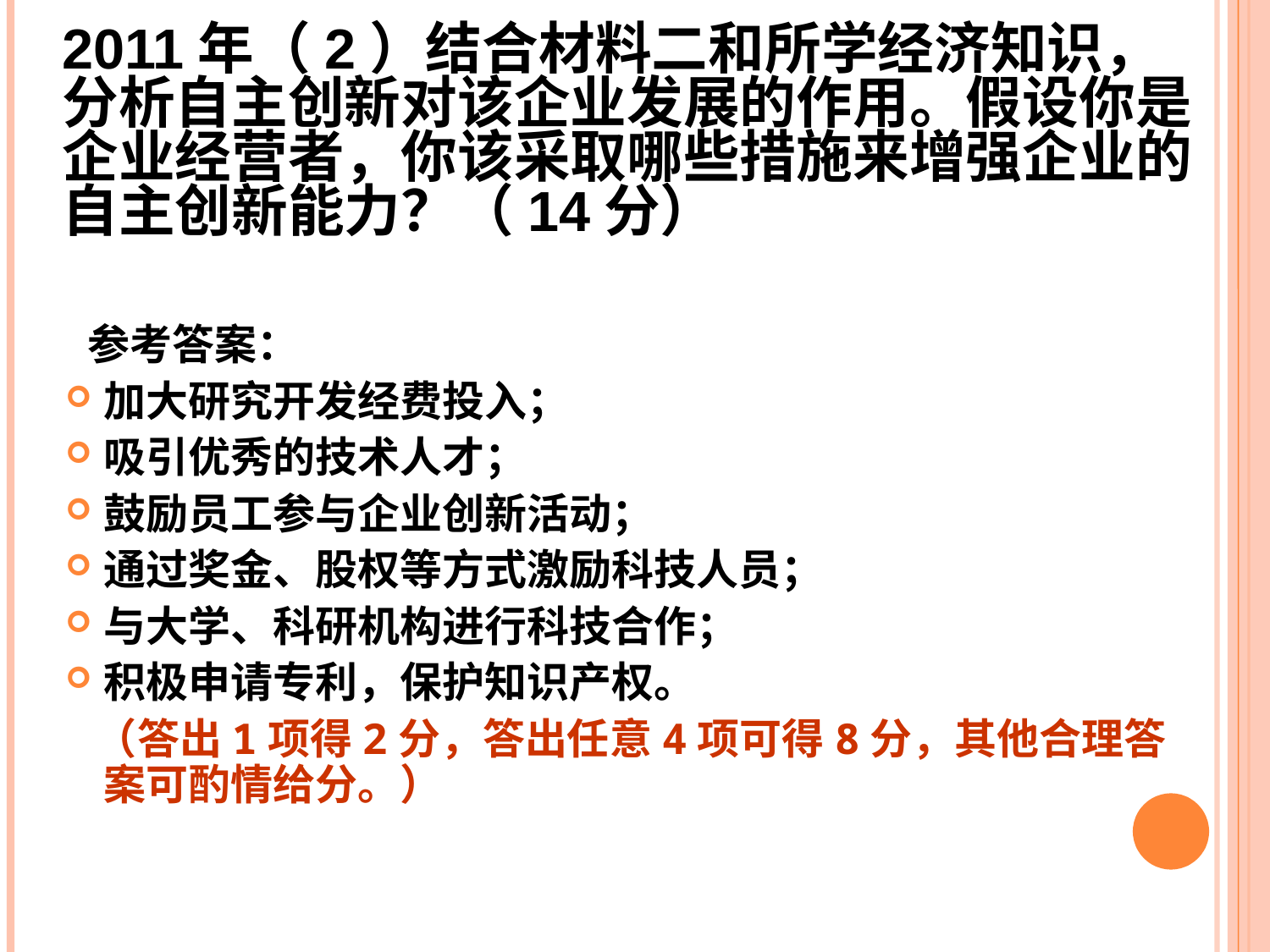

2011年（2）结合材料二和所学经济知识，分析自主创新对该企业发展的作用。假设你是企业经营者，你该采取哪些措施来增强企业的自主创新能力？（14分）

  参考答案：
加大研究开发经费投入；
吸引优秀的技术人才；
鼓励员工参与企业创新活动；
通过奖金、股权等方式激励科技人员；
与大学、科研机构进行科技合作；
积极申请专利，保护知识产权。
  （答出1项得2分，答出任意4项可得8分，其他合理答案可酌情给分。）